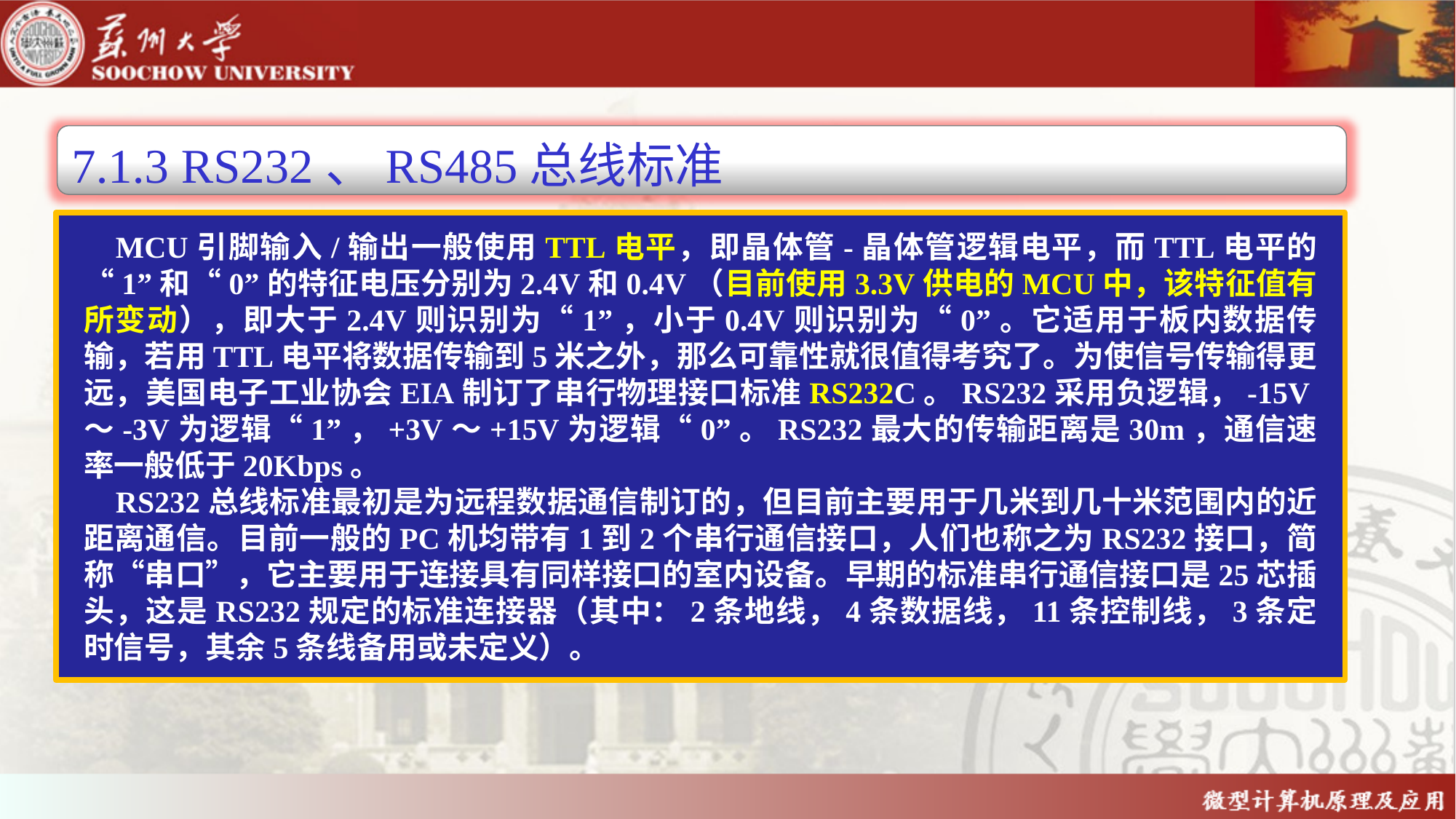

7.1.3 RS232、RS485总线标准
MCU引脚输入/输出一般使用TTL电平，即晶体管-晶体管逻辑电平，而TTL电平的“1”和“0”的特征电压分别为2.4V和0.4V（目前使用3.3V供电的MCU中，该特征值有所变动），即大于2.4V则识别为“1”，小于0.4V则识别为“0”。它适用于板内数据传输，若用TTL电平将数据传输到5米之外，那么可靠性就很值得考究了。为使信号传输得更远，美国电子工业协会EIA制订了串行物理接口标准RS232C。RS232采用负逻辑，-15V～-3V为逻辑“1”，+3V～+15V为逻辑“0”。RS232最大的传输距离是30m，通信速率一般低于20Kbps。
RS232总线标准最初是为远程数据通信制订的，但目前主要用于几米到几十米范围内的近距离通信。目前一般的PC机均带有1到2个串行通信接口，人们也称之为RS232接口，简称“串口”，它主要用于连接具有同样接口的室内设备。早期的标准串行通信接口是25芯插头，这是RS232规定的标准连接器（其中：2条地线，4条数据线，11条控制线，3条定时信号，其余5条线备用或未定义）。